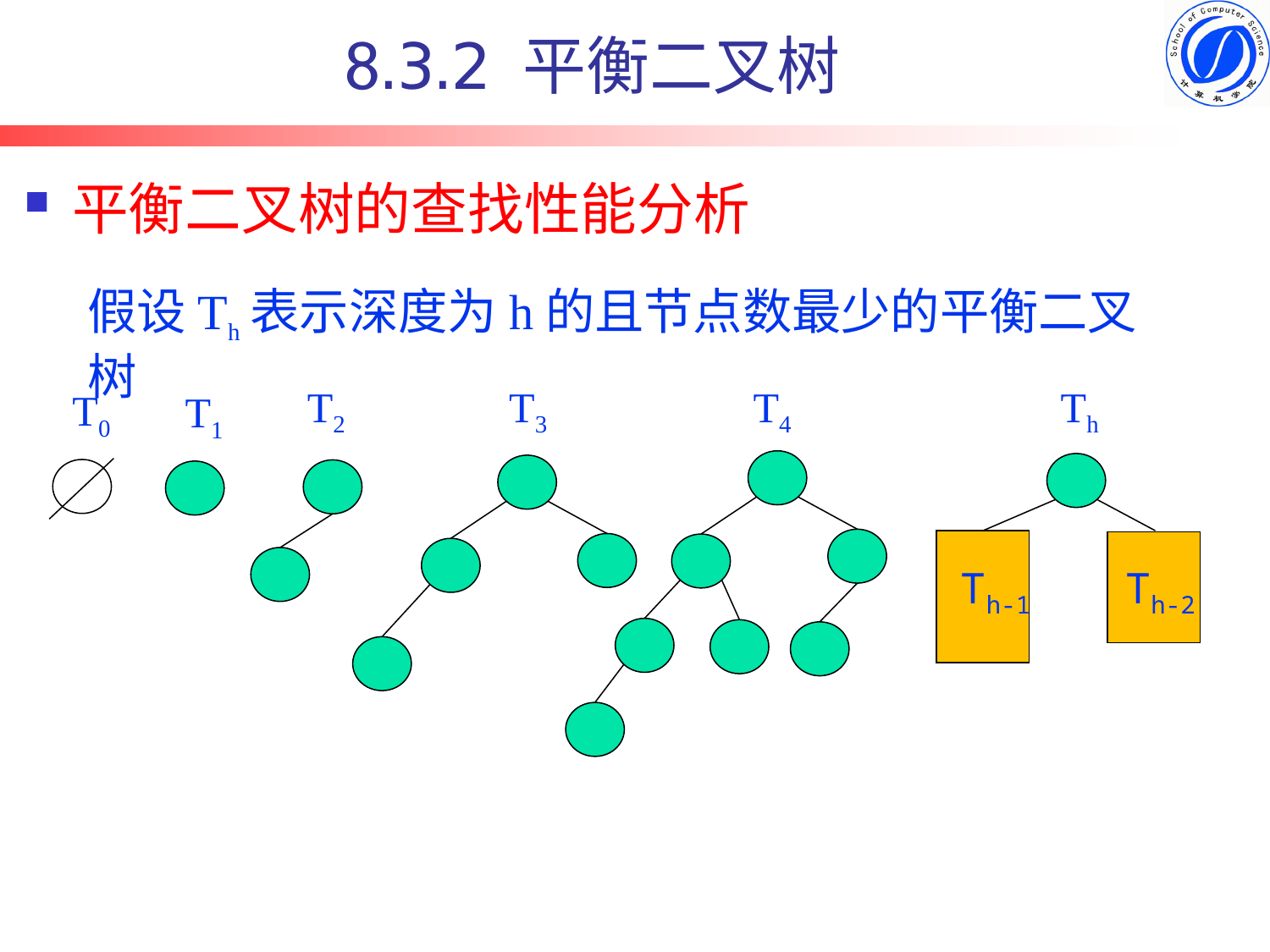

8.3.2 平衡二叉树
# 平衡二叉树的查找性能分析
假设Th表示深度为h的且节点数最少的平衡二叉树
T2

T3

T4

Th

Th-1
Th-2
T0

T1